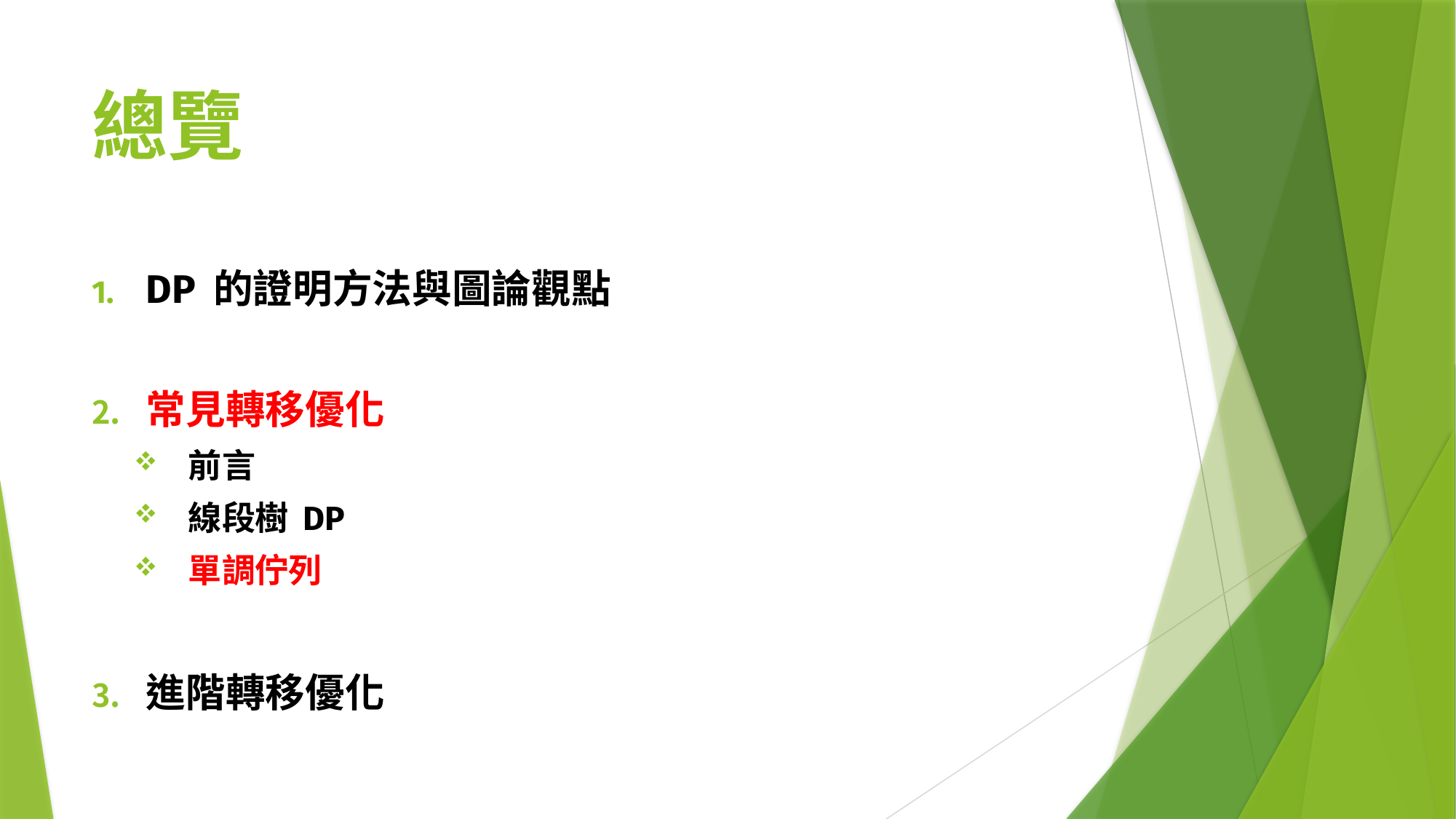

# 總覽
DP 的證明方法與圖論觀點

常見轉移優化
前言
線段樹 DP
單調佇列

進階轉移優化